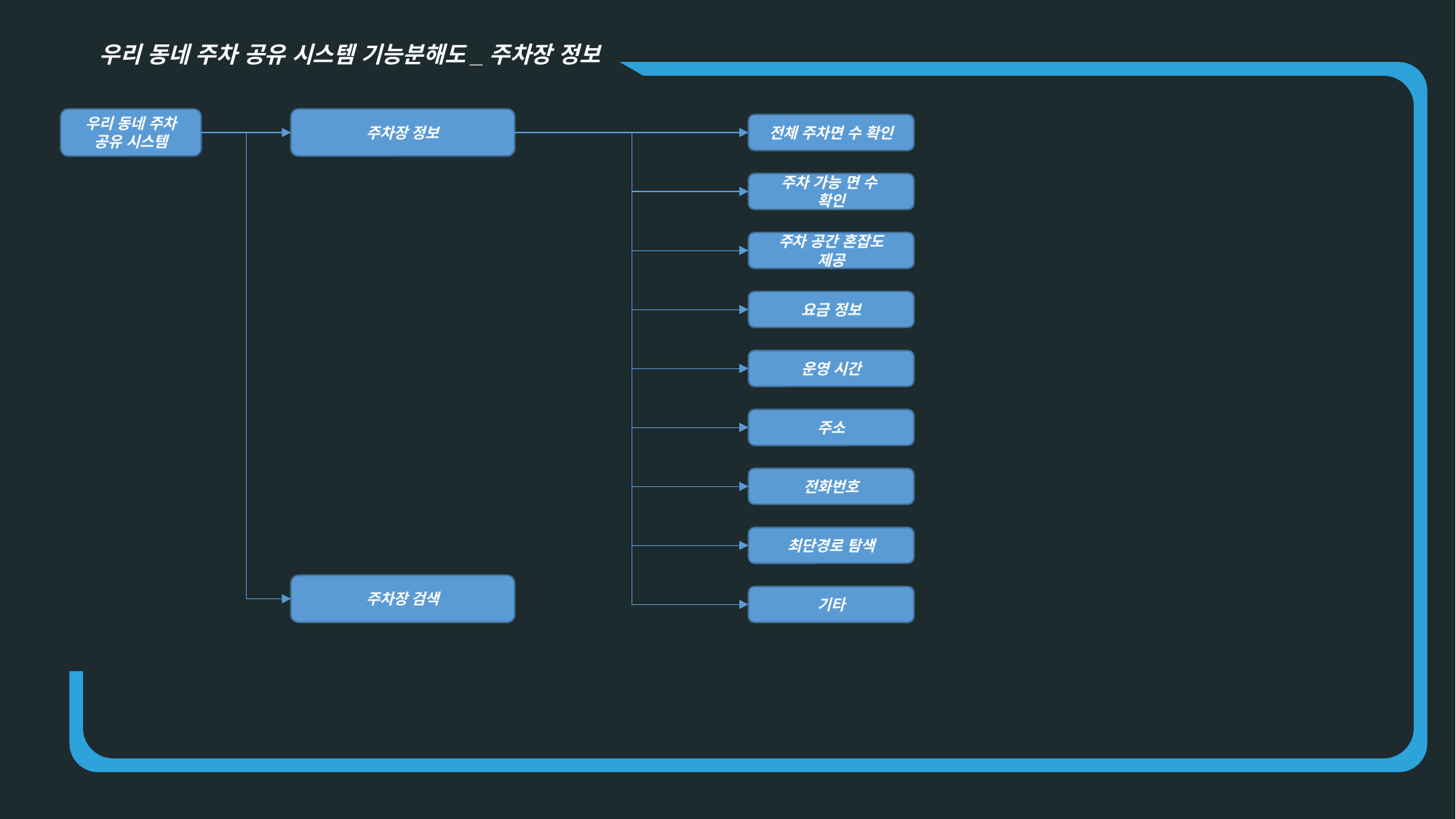

우리 동네 주차 공유 시스템 기능분해도_주차장 정보

우리 동네 주차 공유 시스템
주차장 정보
전체 주차면 수 확인
주차 가능 면 수
확인
주차 공간 혼잡도
제공
요금 정보
운영 시간
주소
전화번호
최단경로 탐색
주차장 검색
기타